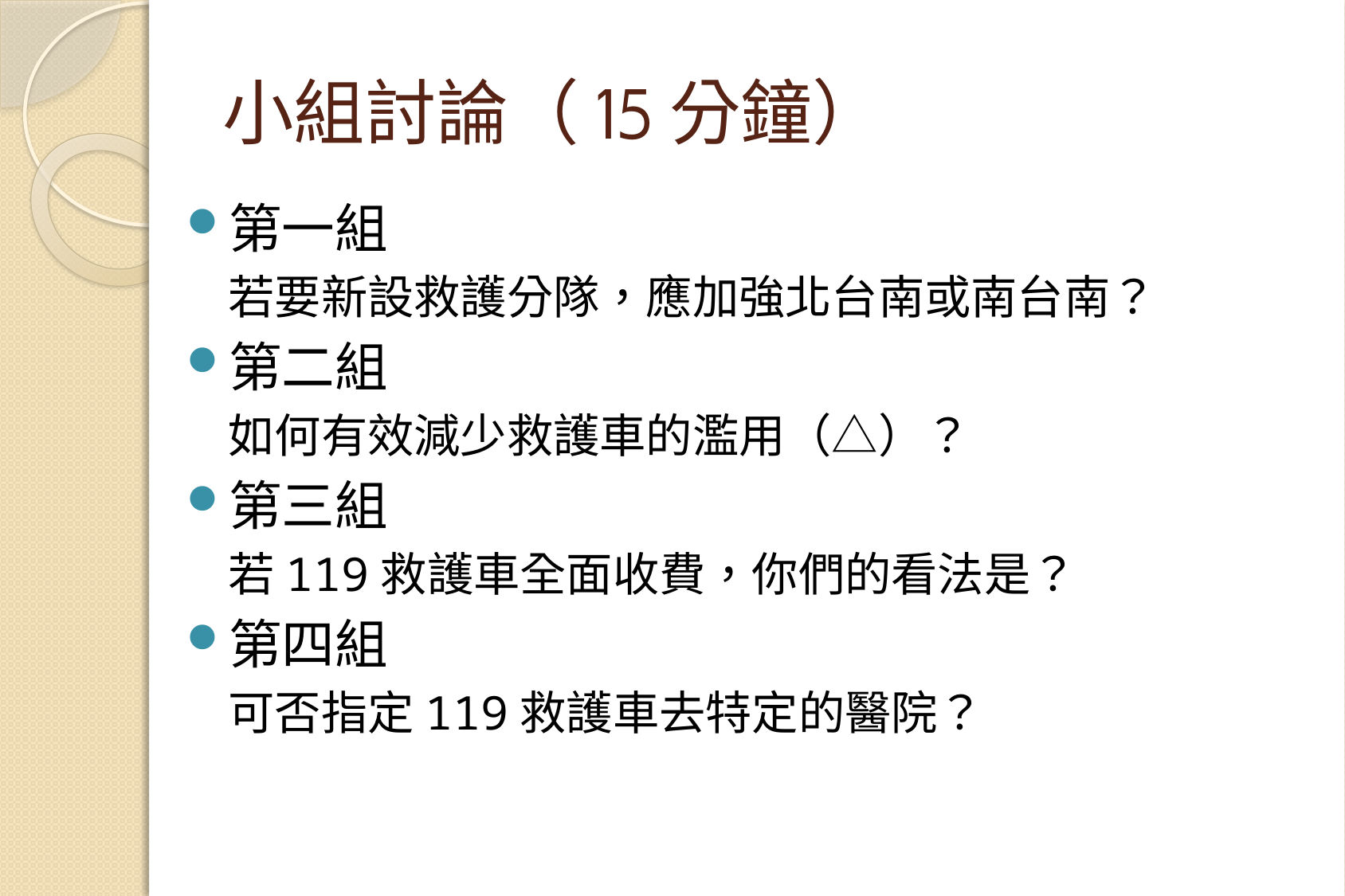

# 小組討論（15分鐘）
第一組
若要新設救護分隊，應加強北台南或南台南？
第二組
如何有效減少救護車的濫用（△）？
第三組
若119救護車全面收費，你們的看法是？
第四組
可否指定119救護車去特定的醫院？